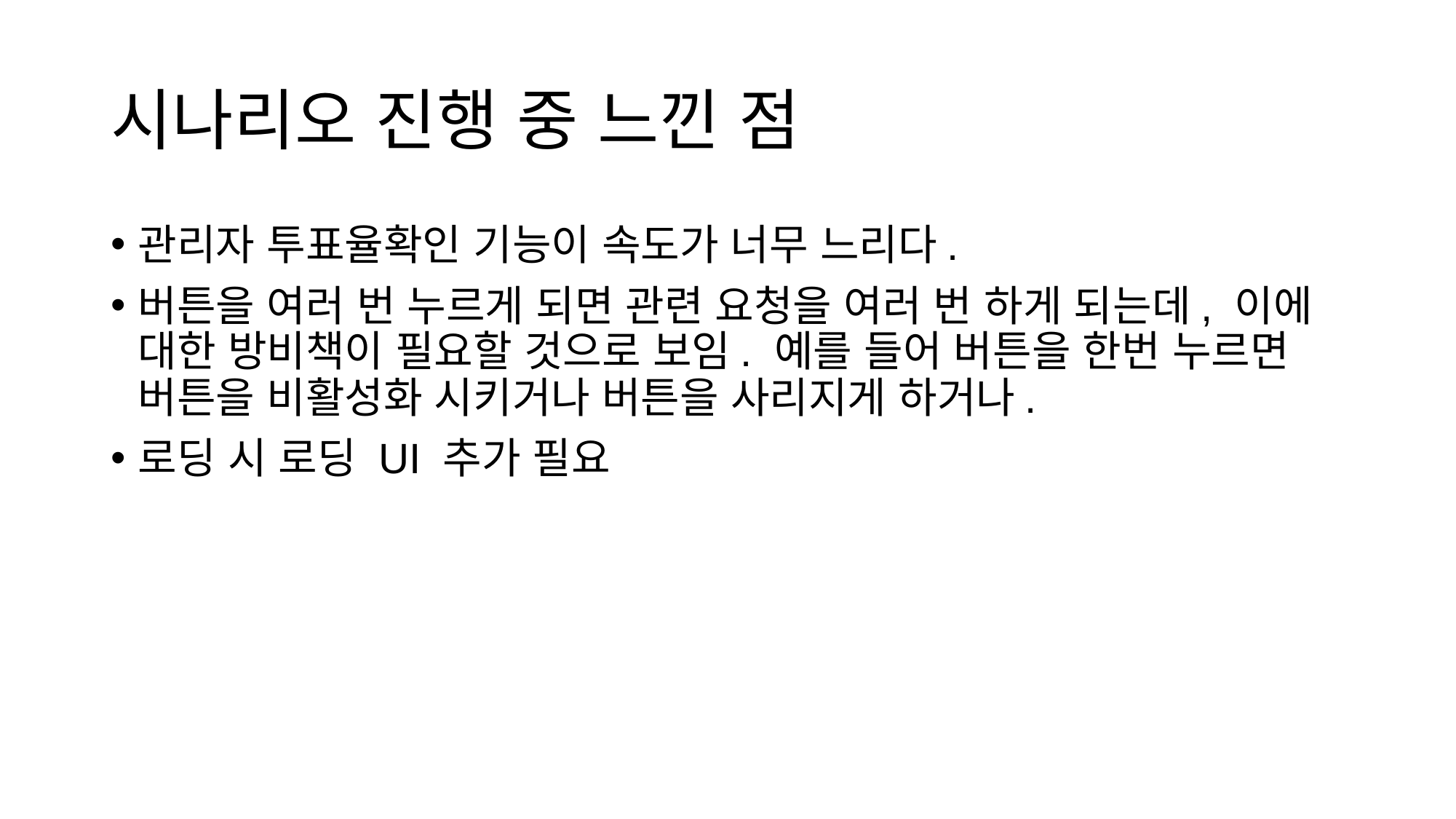

# 시나리오 진행 중 느낀 점
관리자 투표율확인 기능이 속도가 너무 느리다.
버튼을 여러 번 누르게 되면 관련 요청을 여러 번 하게 되는데, 이에 대한 방비책이 필요할 것으로 보임. 예를 들어 버튼을 한번 누르면 버튼을 비활성화 시키거나 버튼을 사리지게 하거나.
로딩 시 로딩 UI 추가 필요